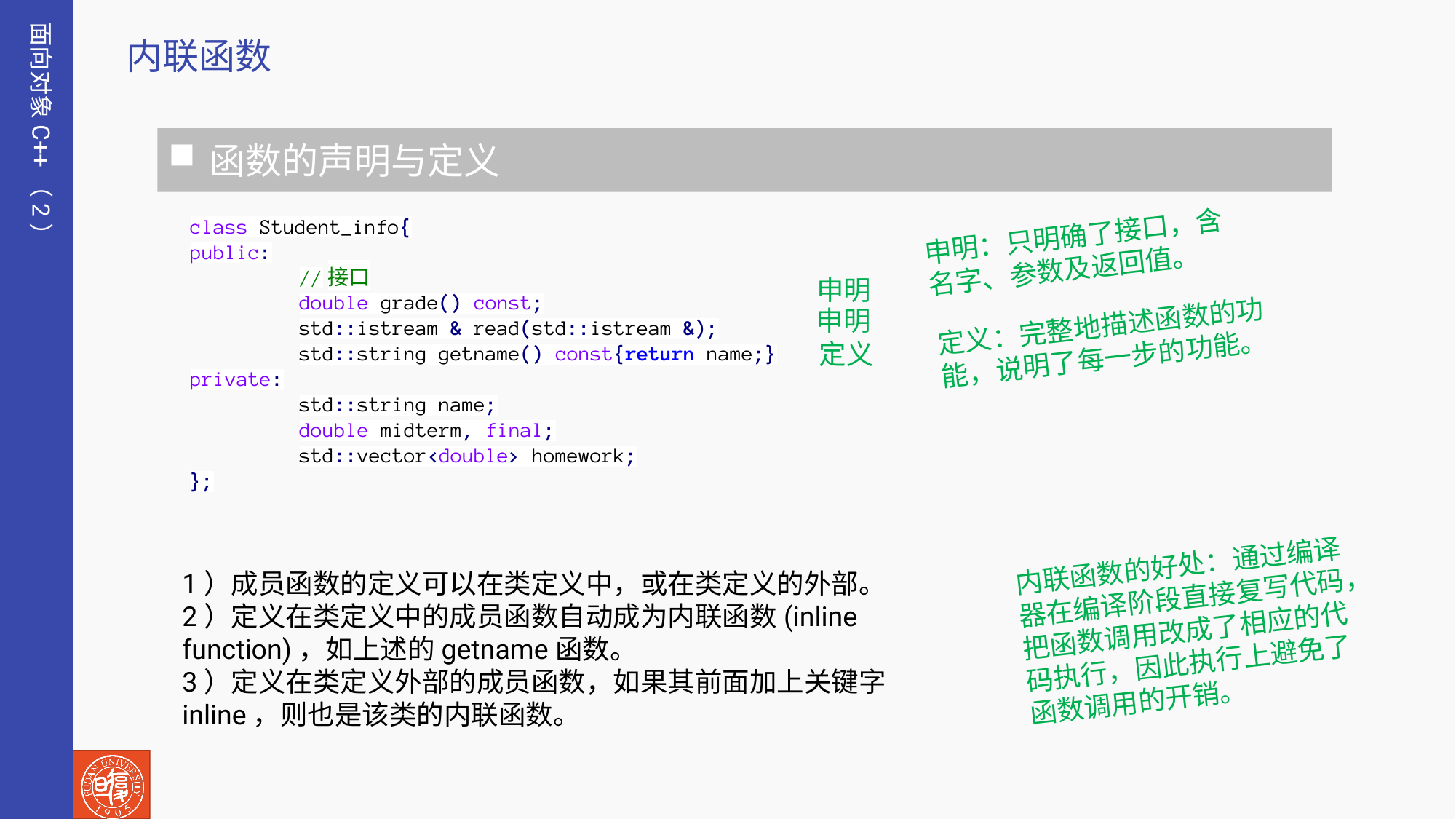

面向对象C++（2）
内联函数
函数的声明与定义
class Student_info{
public:
	//接口
	double grade() const;
	std::istream & read(std::istream &);
	std::string getname() const{return name;}
private:
	std::string name;
	double midterm, final;
	std::vector<double> homework;
};
申明：只明确了接口，含名字、参数及返回值。
申明
申明
定义：完整地描述函数的功能，说明了每一步的功能。
定义
内联函数的好处：通过编译器在编译阶段直接复写代码，把函数调用改成了相应的代码执行，因此执行上避免了函数调用的开销。
1）成员函数的定义可以在类定义中，或在类定义的外部。
2）定义在类定义中的成员函数自动成为内联函数(inline function)，如上述的getname函数。
3）定义在类定义外部的成员函数，如果其前面加上关键字inline，则也是该类的内联函数。